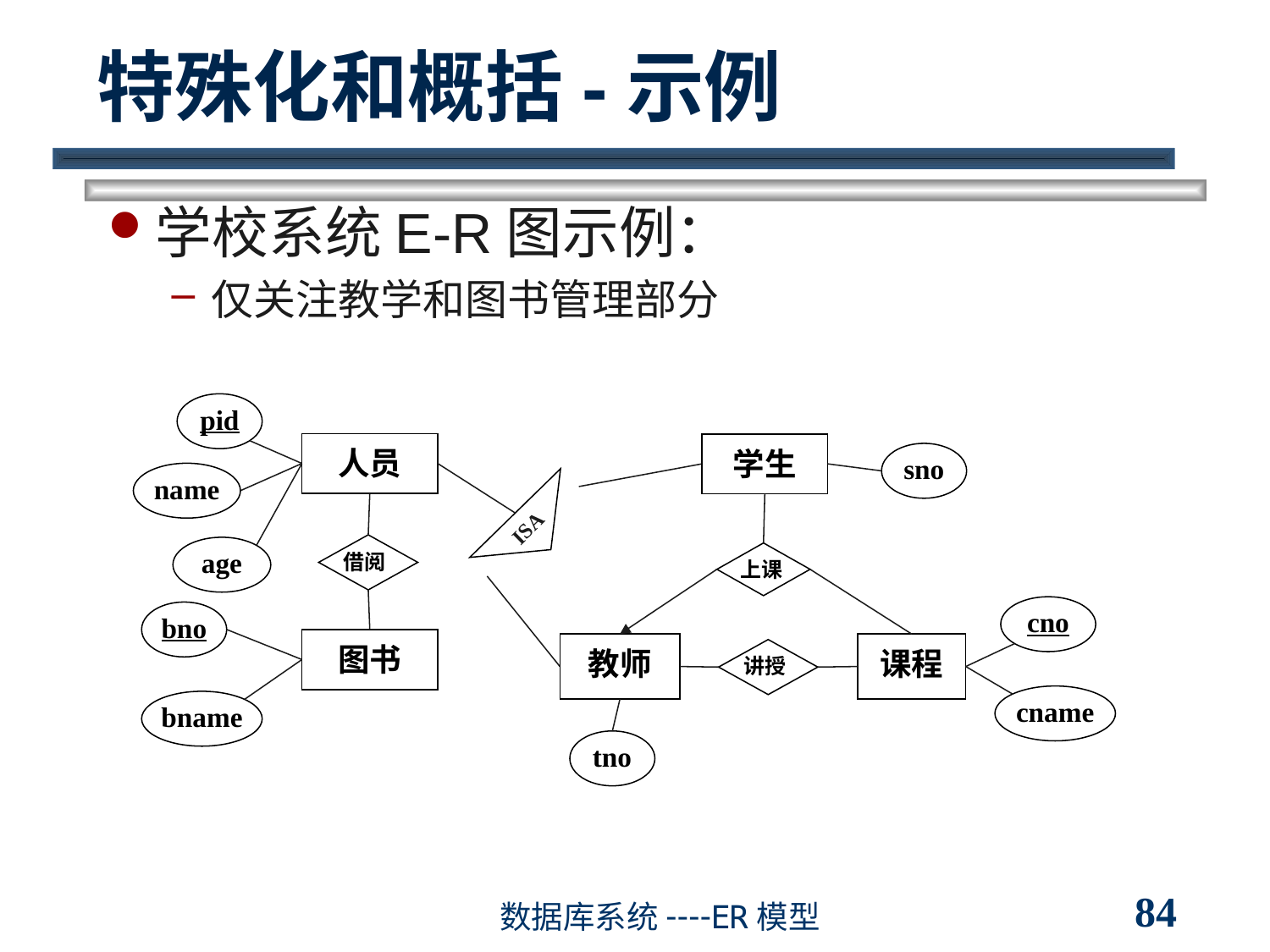

# 特殊化和概括-示例
学校系统E-R图示例：
仅关注教学和图书管理部分

pid
人员
学生
sno
name
ISA
借阅

age
上课

cno
bno
图书
教师
课程
讲授

cname
bname
tno
84
数据库系统----ER模型